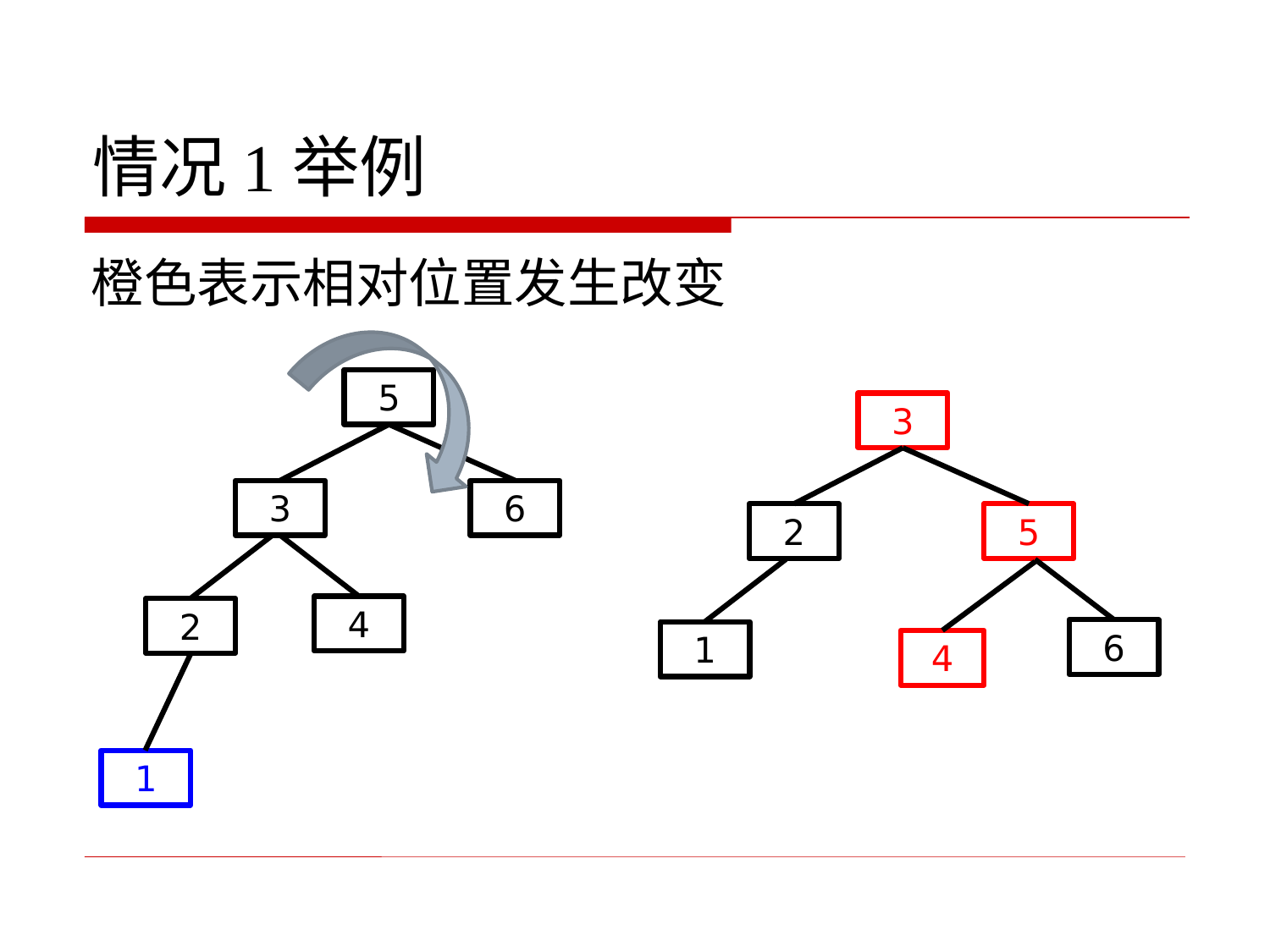

# 情况1举例
橙色表示相对位置发生改变

5
3
6
4
2
1
3
2
5
6
1
4